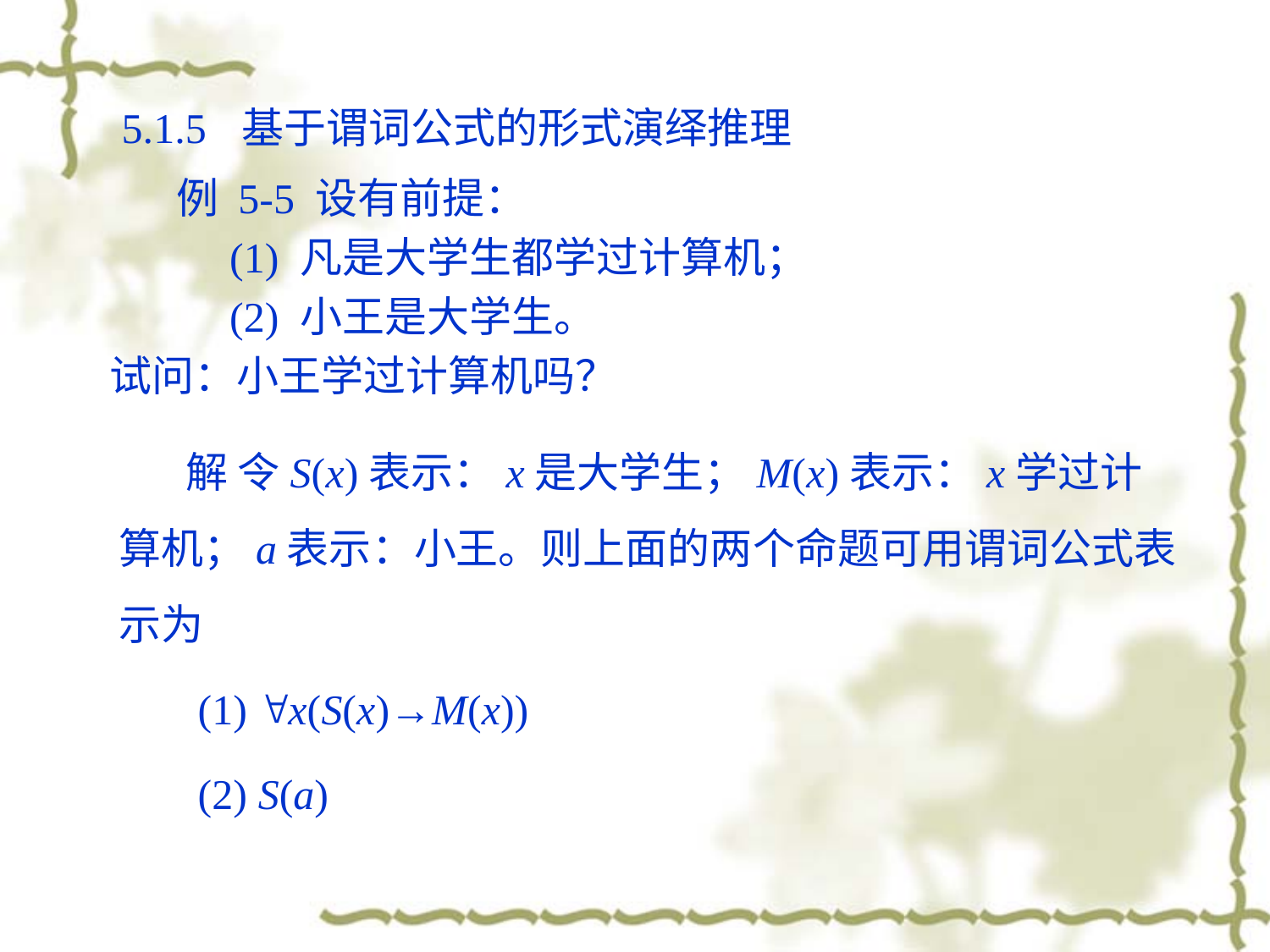

5.1.5 基于谓词公式的形式演绎推理
          例 5-5 设有前提：
               (1) 凡是大学生都学过计算机；
               (2) 小王是大学生。
   试问：小王学过计算机吗？
           解 令S(x)表示：x是大学生；M(x)表示：x学过计算机；a表示：小王。则上面的两个命题可用谓词公式表示为
            (1) ∀x(S(x)→M(x))
            (2) S(a)